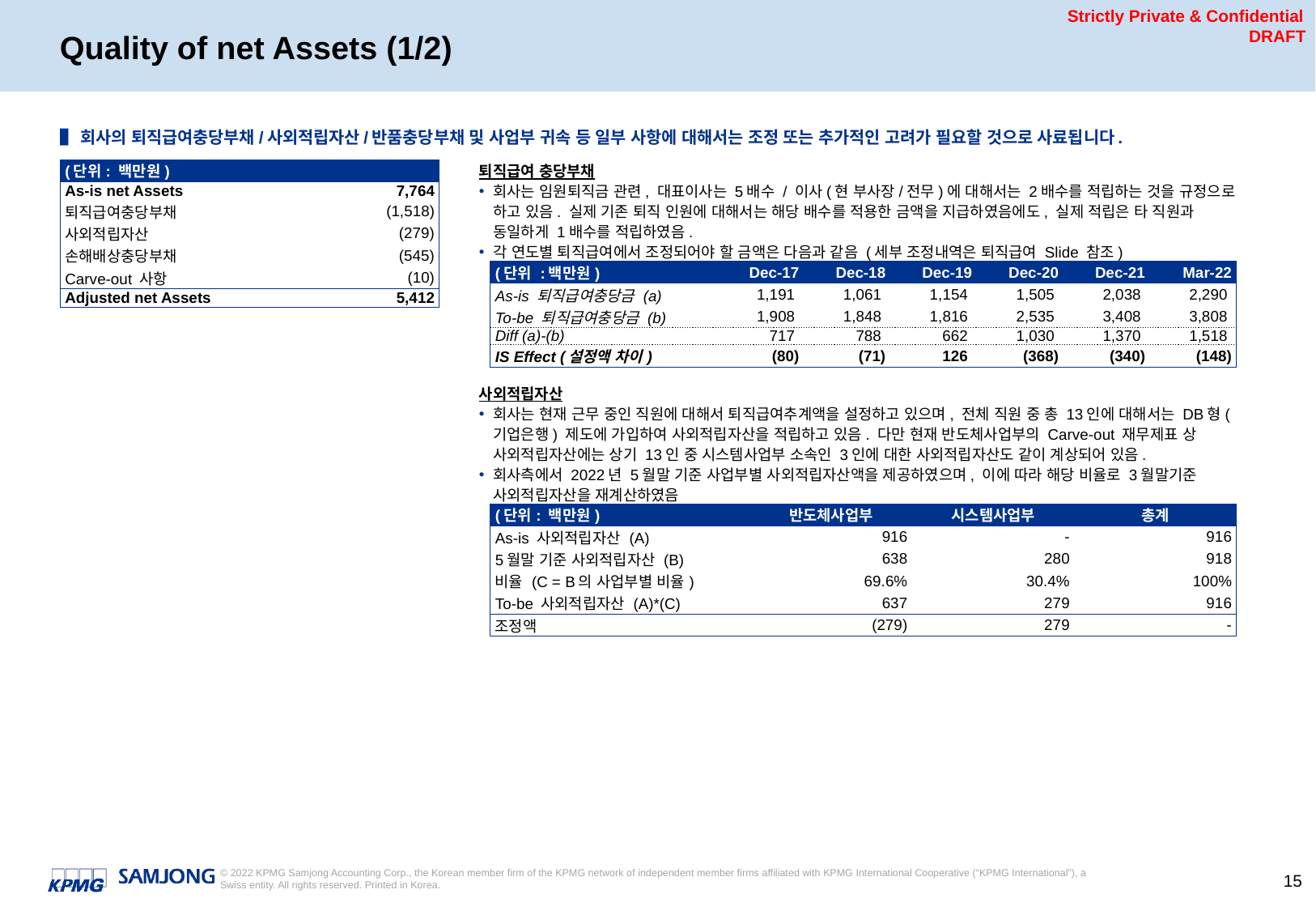

# Quality of net Assets (1/2)
▌회사의 퇴직급여충당부채/사외적립자산/반품충당부채 및 사업부 귀속 등 일부 사항에 대해서는 조정 또는 추가적인 고려가 필요할 것으로 사료됩니다.
| (단위: 백만원) |  |
| --- | --- |
| As-is net Assets | 7,764 |
| 퇴직급여충당부채 | (1,518) |
| 사외적립자산 | (279) |
| 손해배상충당부채 | (545) |
| Carve-out 사항 | (10) |
| Adjusted net Assets | 5,412 |
퇴직급여 충당부채
회사는 임원퇴직금 관련, 대표이사는 5배수 / 이사(현 부사장/전무)에 대해서는 2배수를 적립하는 것을 규정으로 하고 있음. 실제 기존 퇴직 인원에 대해서는 해당 배수를 적용한 금액을 지급하였음에도, 실제 적립은 타 직원과 동일하게 1배수를 적립하였음.
각 연도별 퇴직급여에서 조정되어야 할 금액은 다음과 같음 (세부 조정내역은 퇴직급여 Slide 참조)

사외적립자산
회사는 현재 근무 중인 직원에 대해서 퇴직급여추계액을 설정하고 있으며, 전체 직원 중 총 13인에 대해서는 DB형(기업은행) 제도에 가입하여 사외적립자산을 적립하고 있음. 다만 현재 반도체사업부의 Carve-out 재무제표 상 사외적립자산에는 상기 13인 중 시스템사업부 소속인 3인에 대한 사외적립자산도 같이 계상되어 있음.
회사측에서 2022년 5월말 기준 사업부별 사외적립자산액을 제공하였으며, 이에 따라 해당 비율로 3월말기준 사외적립자산을 재계산하였음

| (단위 :백만원) | Dec-17 | Dec-18 | Dec-19 | Dec-20 | Dec-21 | Mar-22 |
| --- | --- | --- | --- | --- | --- | --- |
| As-is 퇴직급여충당금 (a) | 1,191 | 1,061 | 1,154 | 1,505 | 2,038 | 2,290 |
| To-be 퇴직급여충당금 (b) | 1,908 | 1,848 | 1,816 | 2,535 | 3,408 | 3,808 |
| Diff (a)-(b) | 717 | 788 | 662 | 1,030 | 1,370 | 1,518 |
| IS Effect (설정액 차이) | (80) | (71) | 126 | (368) | (340) | (148) |
| (단위: 백만원) | 반도체사업부 | 시스템사업부 | 총계 |
| --- | --- | --- | --- |
| As-is 사외적립자산 (A) | 916 | - | 916 |
| 5월말 기준 사외적립자산 (B) | 638 | 280 | 918 |
| 비율 (C = B의 사업부별 비율) | 69.6% | 30.4% | 100% |
| To-be 사외적립자산 (A)\*(C) | 637 | 279 | 916 |
| 조정액 | (279) | 279 | - |